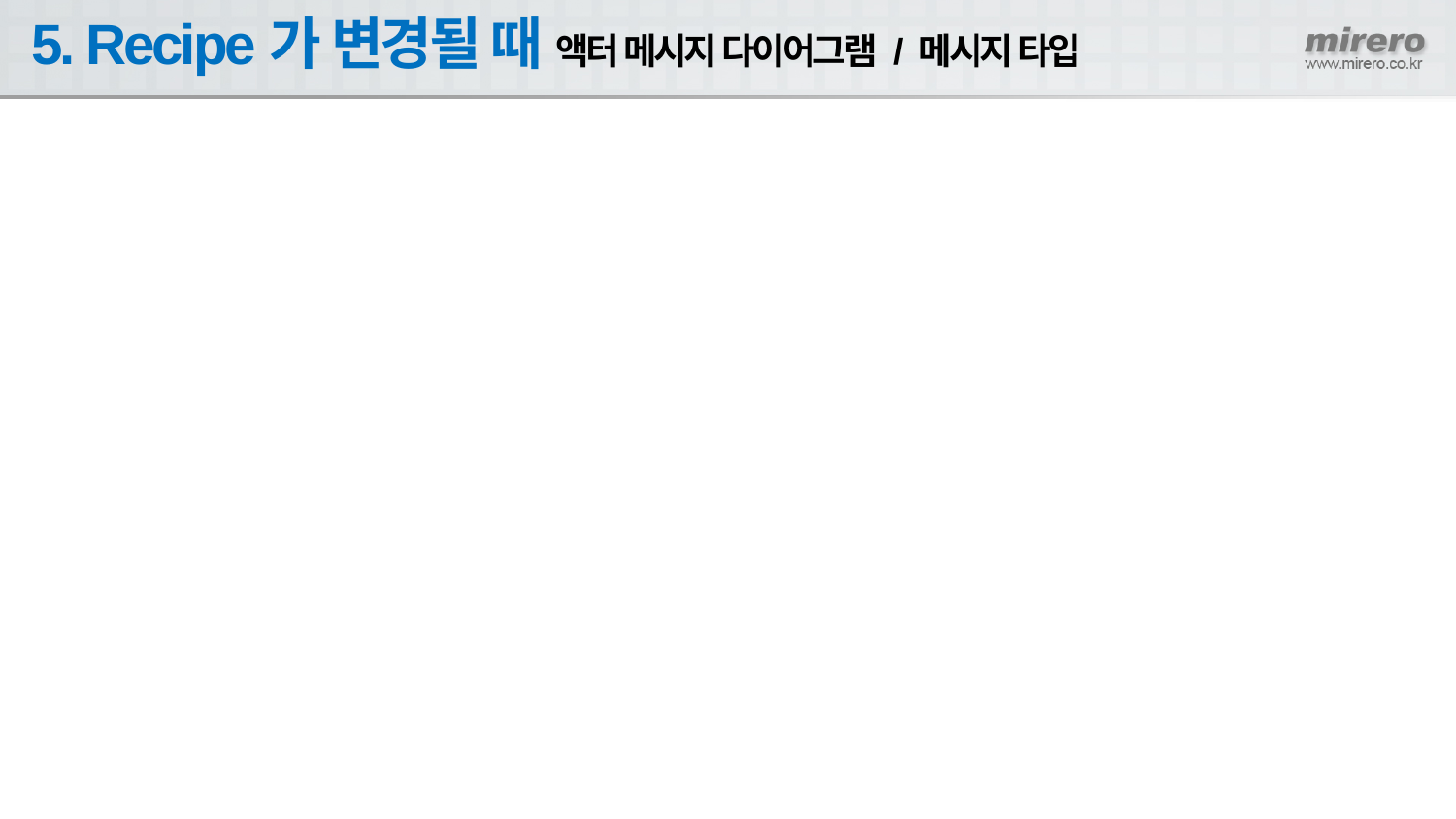

# 5. Recipe가 변경될 때 액터 메시지 다이어그램 / 메시지 타입